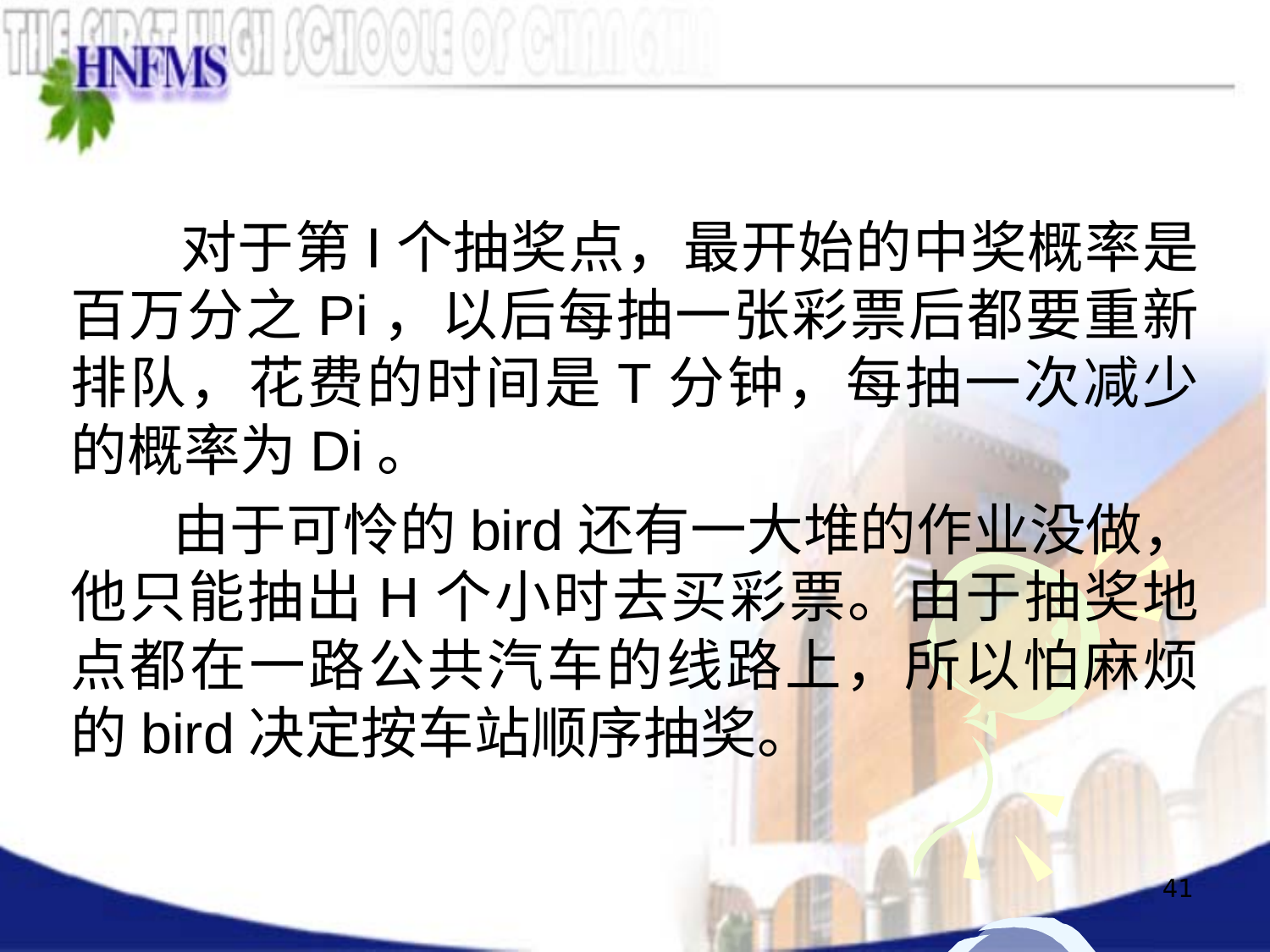

对于第I个抽奖点，最开始的中奖概率是百万分之Pi，以后每抽一张彩票后都要重新排队，花费的时间是T分钟，每抽一次减少的概率为Di。
       由于可怜的bird还有一大堆的作业没做，他只能抽出H个小时去买彩票。由于抽奖地点都在一路公共汽车的线路上，所以怕麻烦的bird决定按车站顺序抽奖。
41